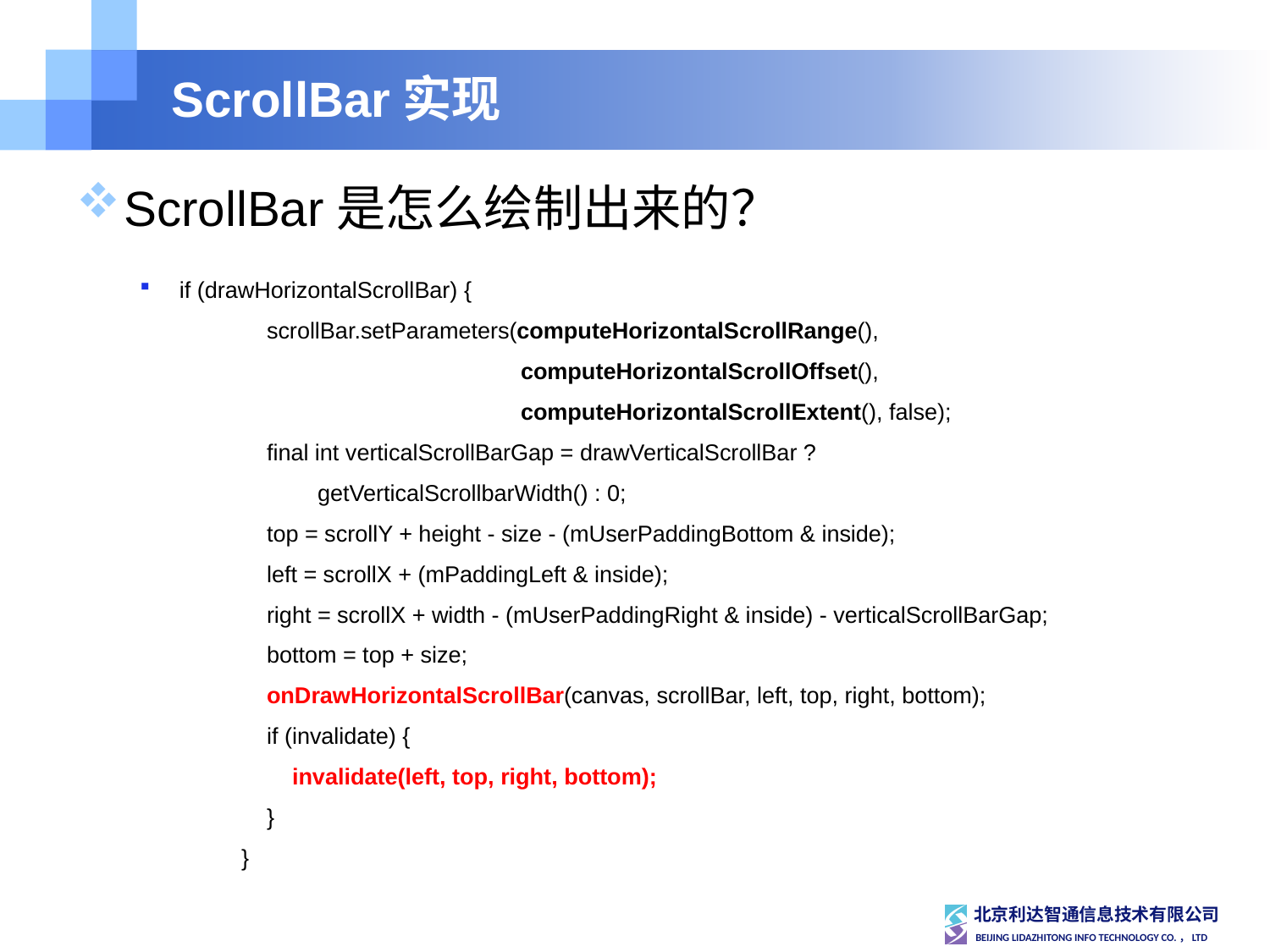

# ScrollBar实现
ScrollBar是怎么绘制出来的？
if (drawHorizontalScrollBar) {
                    scrollBar.setParameters(computeHorizontalScrollRange(),
                                                            computeHorizontalScrollOffset(),
                                                            computeHorizontalScrollExtent(), false);
                    final int verticalScrollBarGap = drawVerticalScrollBar ?
                            getVerticalScrollbarWidth() : 0;
                    top = scrollY + height - size - (mUserPaddingBottom & inside);
                    left = scrollX + (mPaddingLeft & inside);
                    right = scrollX + width - (mUserPaddingRight & inside) - verticalScrollBarGap;
                    bottom = top + size;
                    onDrawHorizontalScrollBar(canvas, scrollBar, left, top, right, bottom);
                    if (invalidate) {
                        invalidate(left, top, right, bottom);
                    }
                }